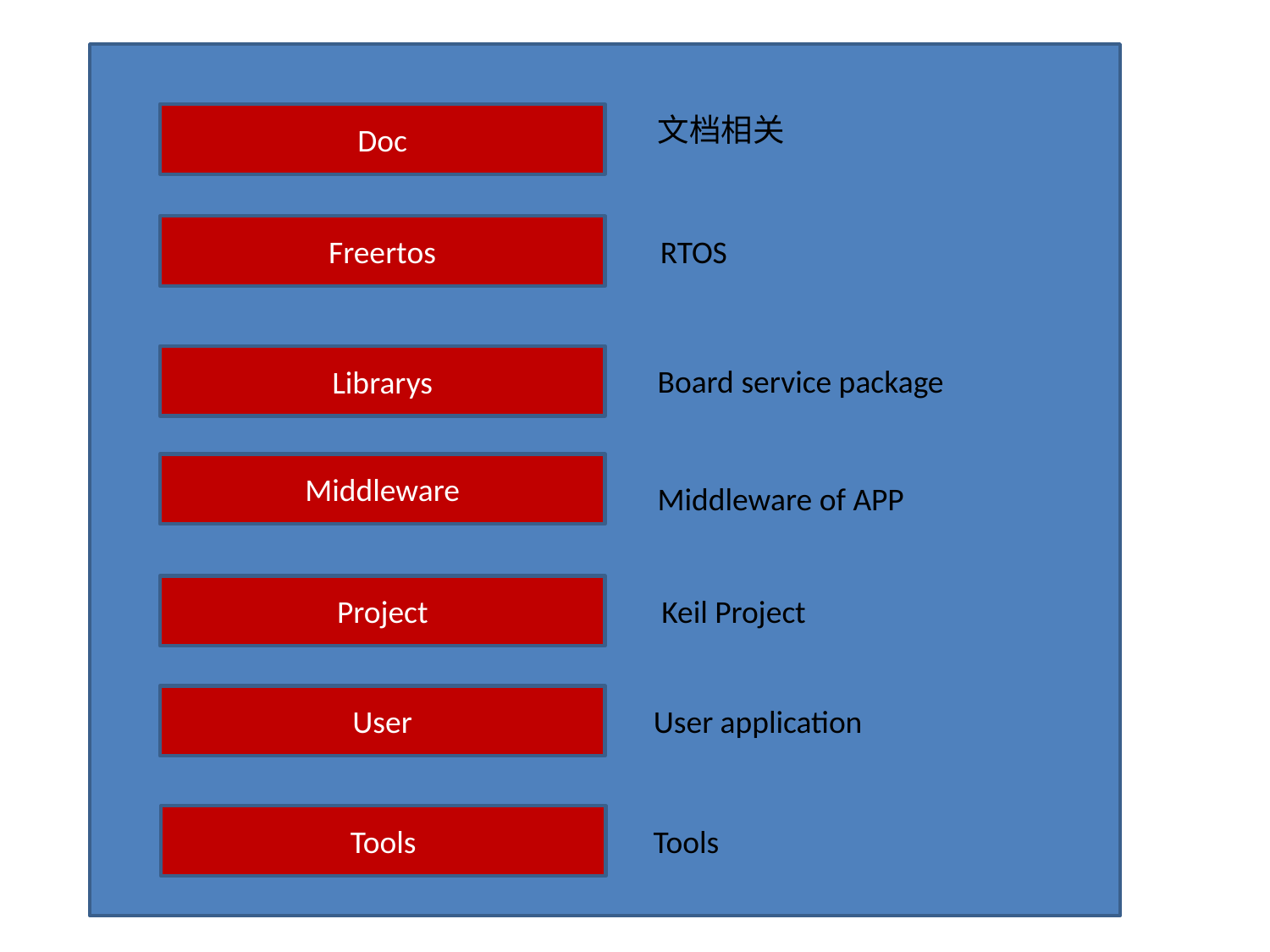

Doc
文档相关
Freertos
RTOS
Librarys
Board service package
Middleware
Middleware of APP
Project
Keil Project
User
User application
Tools
Tools